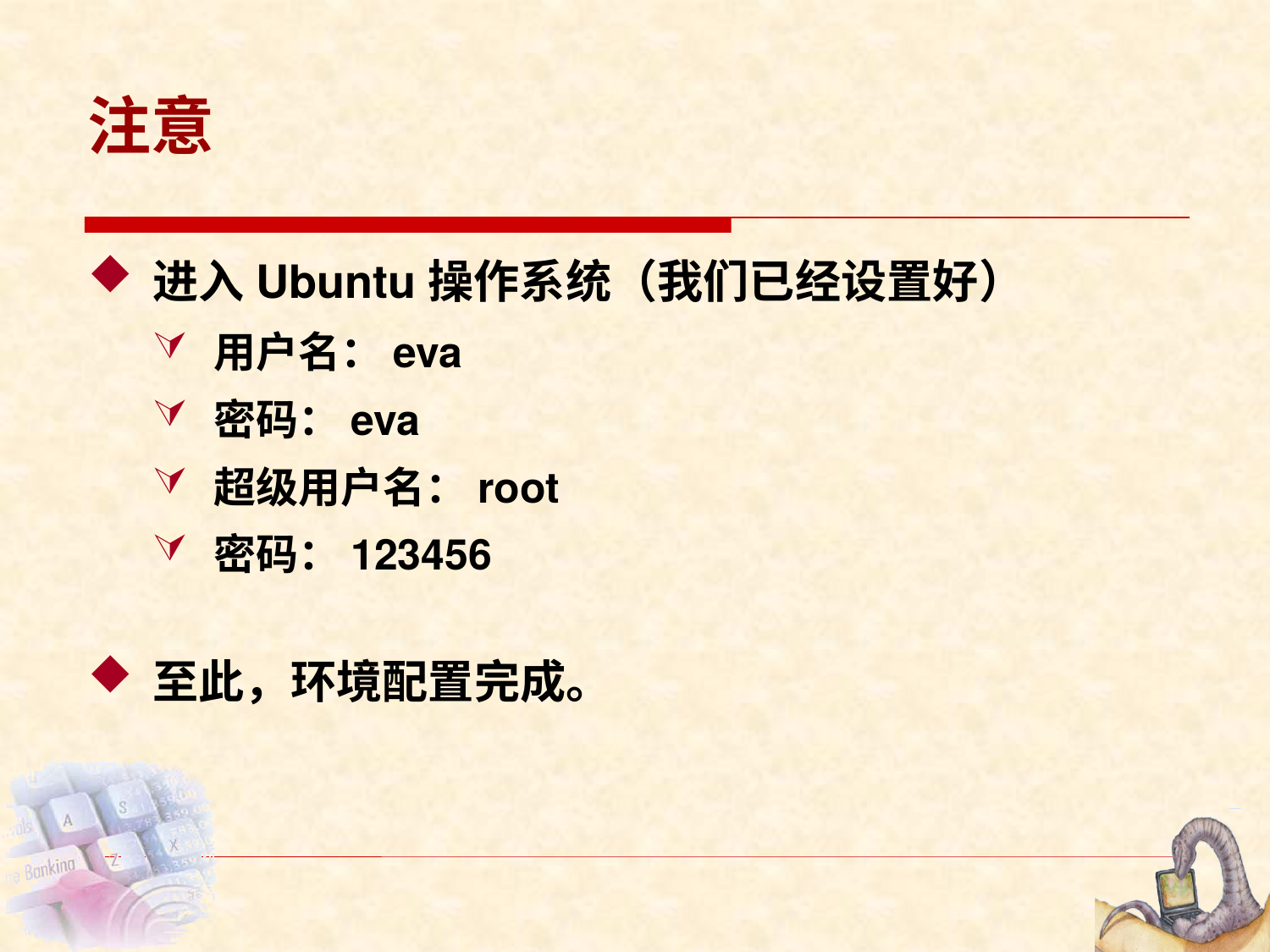

# 注意
进入Ubuntu操作系统（我们已经设置好）
用户名：eva
密码：eva
超级用户名：root
密码：123456

至此，环境配置完成。